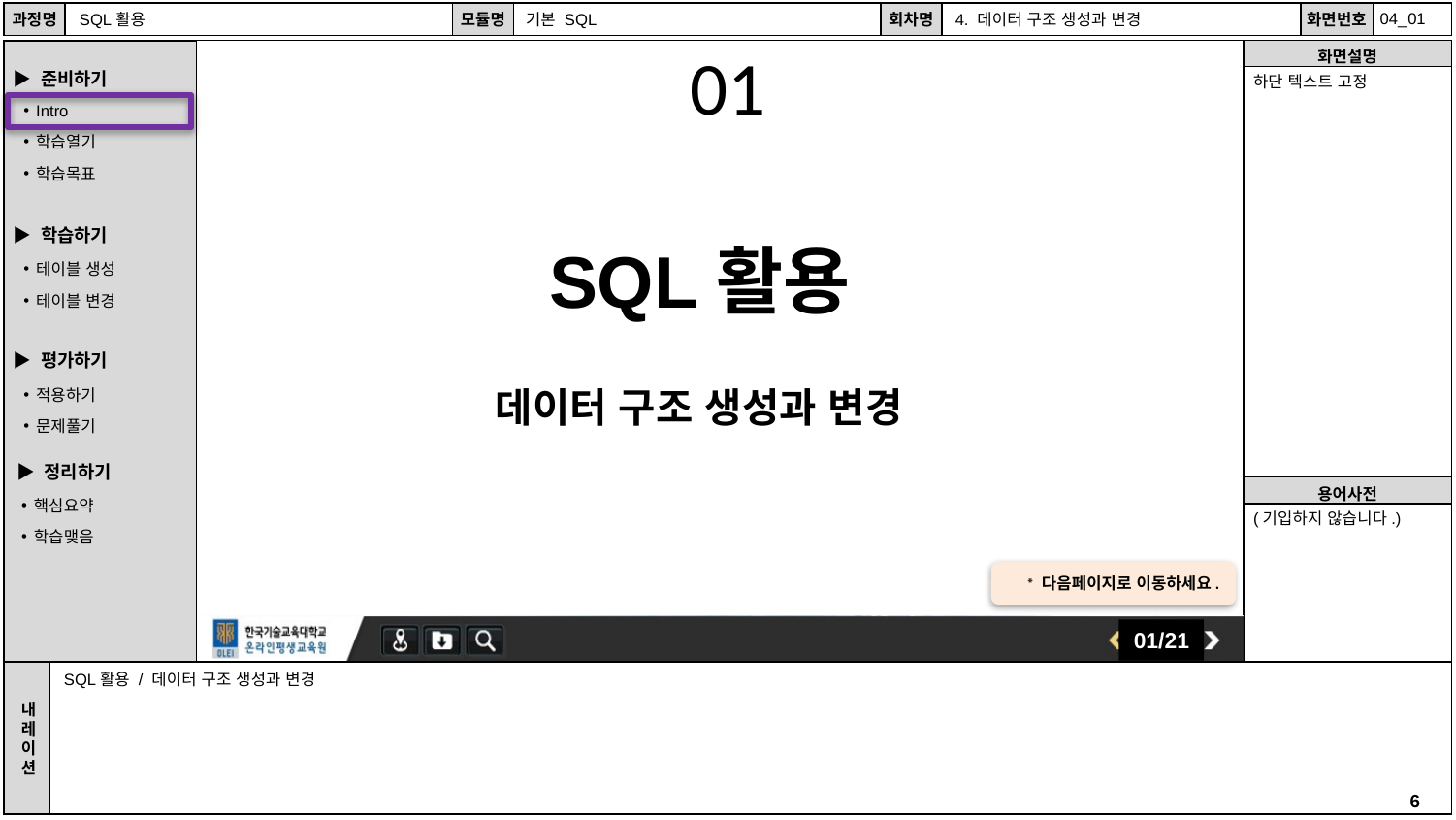

01
01
하단 텍스트 고정

SQL활용
데이터 구조 생성과 변경
(기입하지 않습니다.)
* 다음페이지로 이동하세요.
01/21
01
SQL활용 / 데이터 구조 생성과 변경